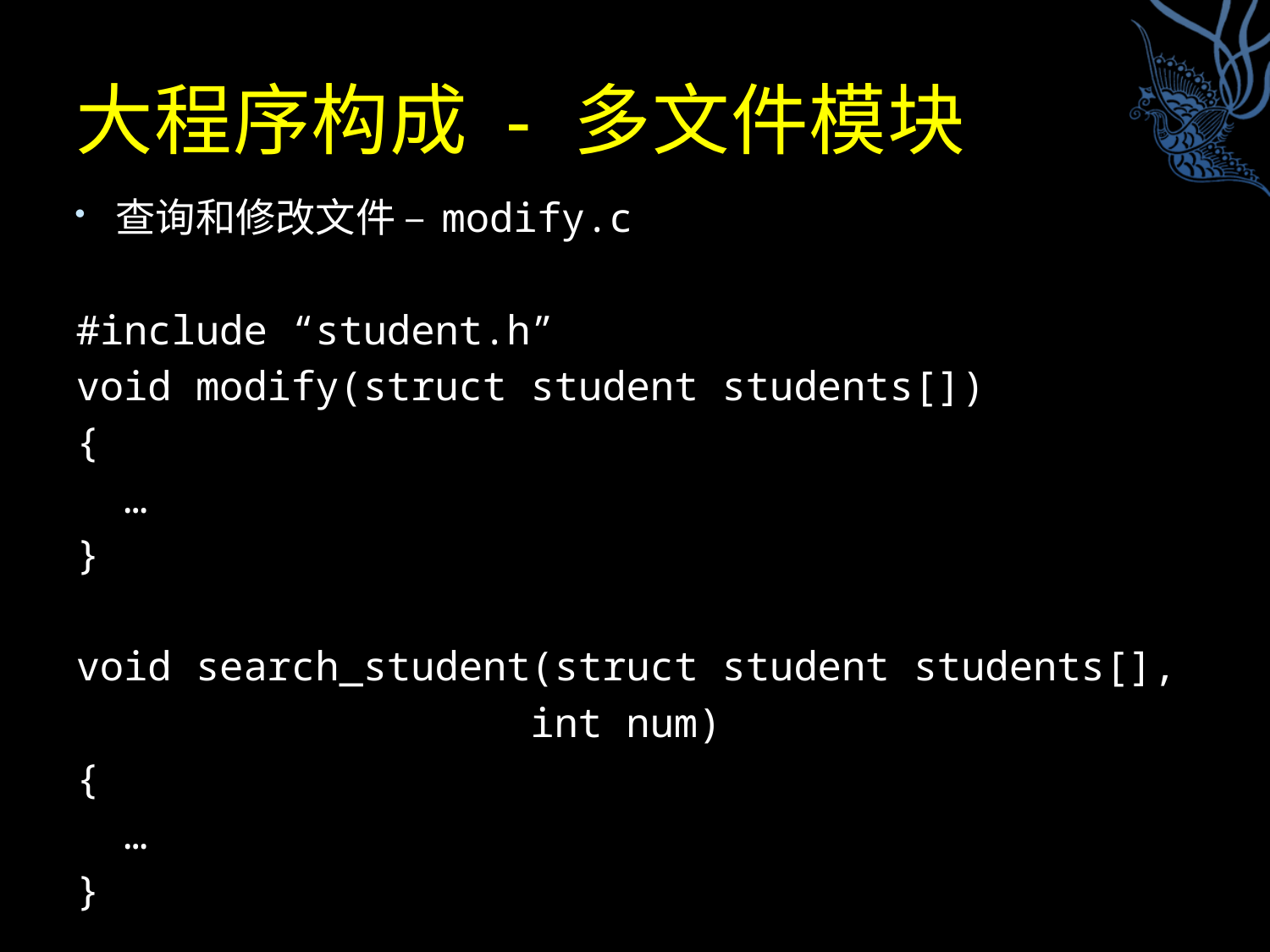

# 大程序构成 - 多文件模块
查询和修改文件 – modify.c

#include “student.h”
void modify(struct student students[])
{
  …
}

void search_student(struct student students[],
                   int num)
{
  …
}